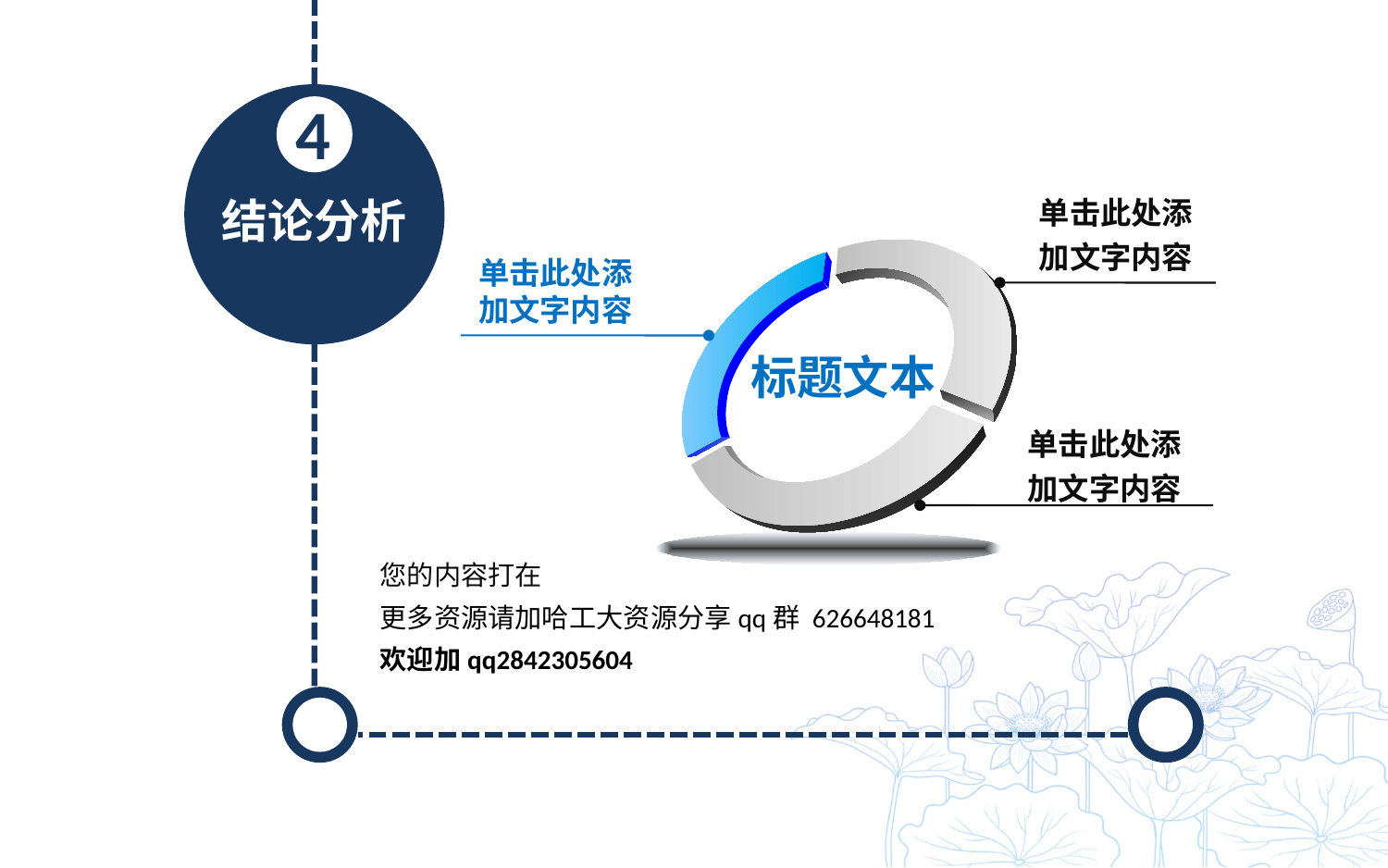

4

结论分析
单击此处添
加文字内容

单击此处添
加文字内容

标题文本
单击此处添
加文字内容

您的内容打在
更多资源请加哈工大资源分享qq群 626648181
欢迎加qq2842305604